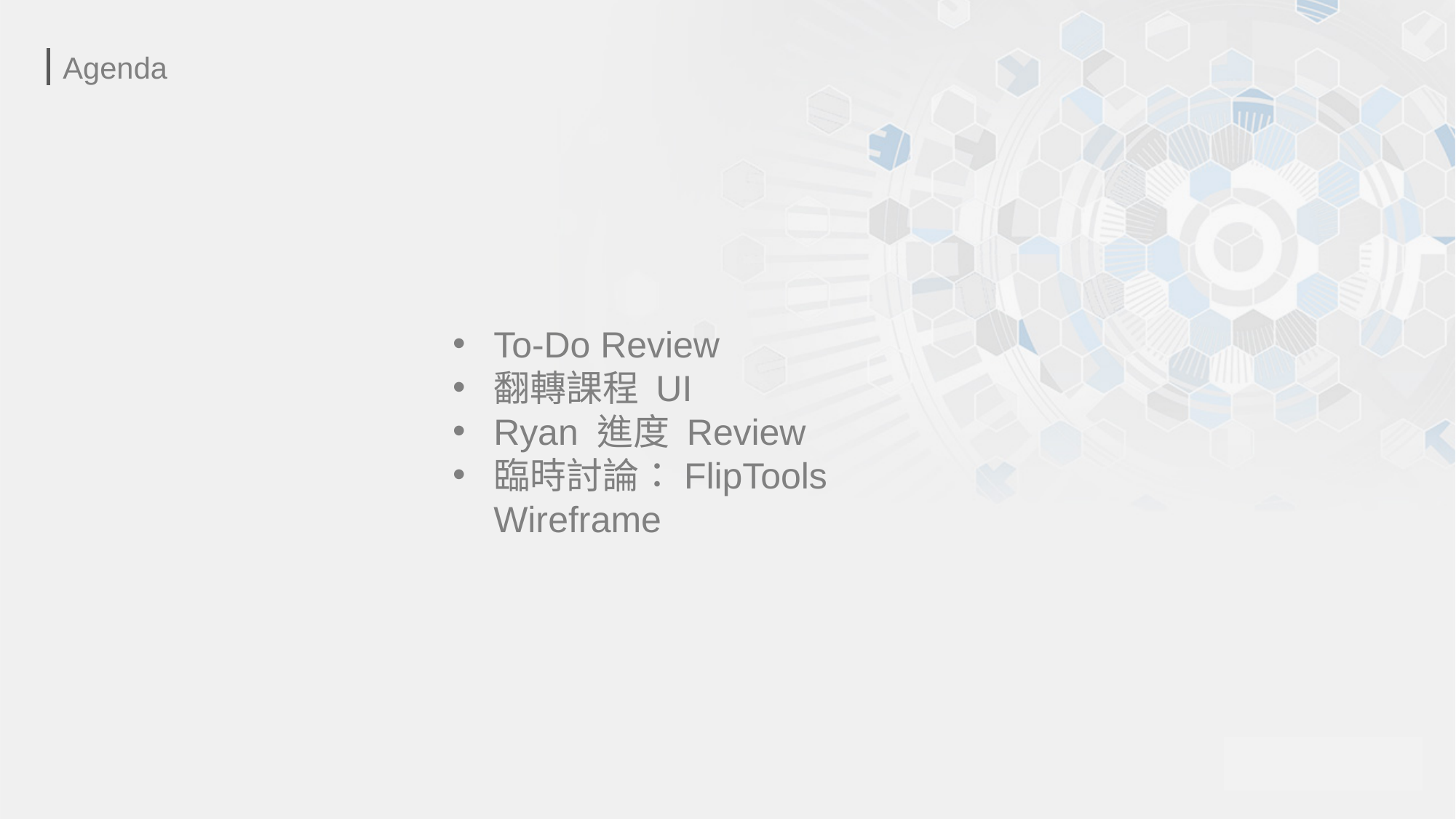

Agenda
To-Do Review
翻轉課程 UI
Ryan 進度 Review
臨時討論：FlipTools Wireframe